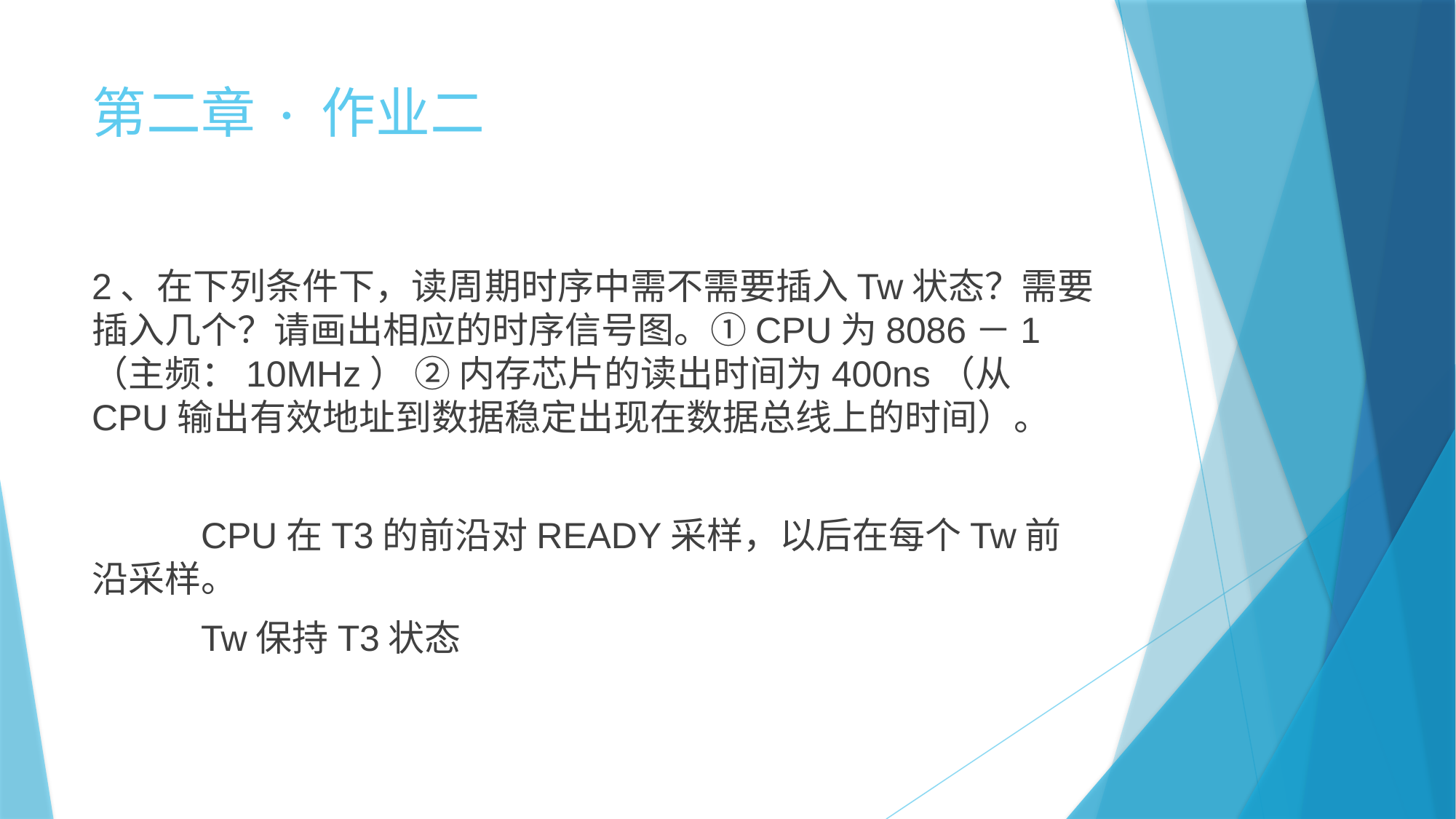

# 第二章 · 作业二
2、在下列条件下，读周期时序中需不需要插入Tw状态？需要插入几个？请画出相应的时序信号图。①CPU为8086－1（主频：10MHz） ② 内存芯片的读出时间为400ns（从CPU输出有效地址到数据稳定出现在数据总线上的时间）。

	CPU在T3的前沿对READY采样，以后在每个Tw前沿采样。
	Tw保持T3状态